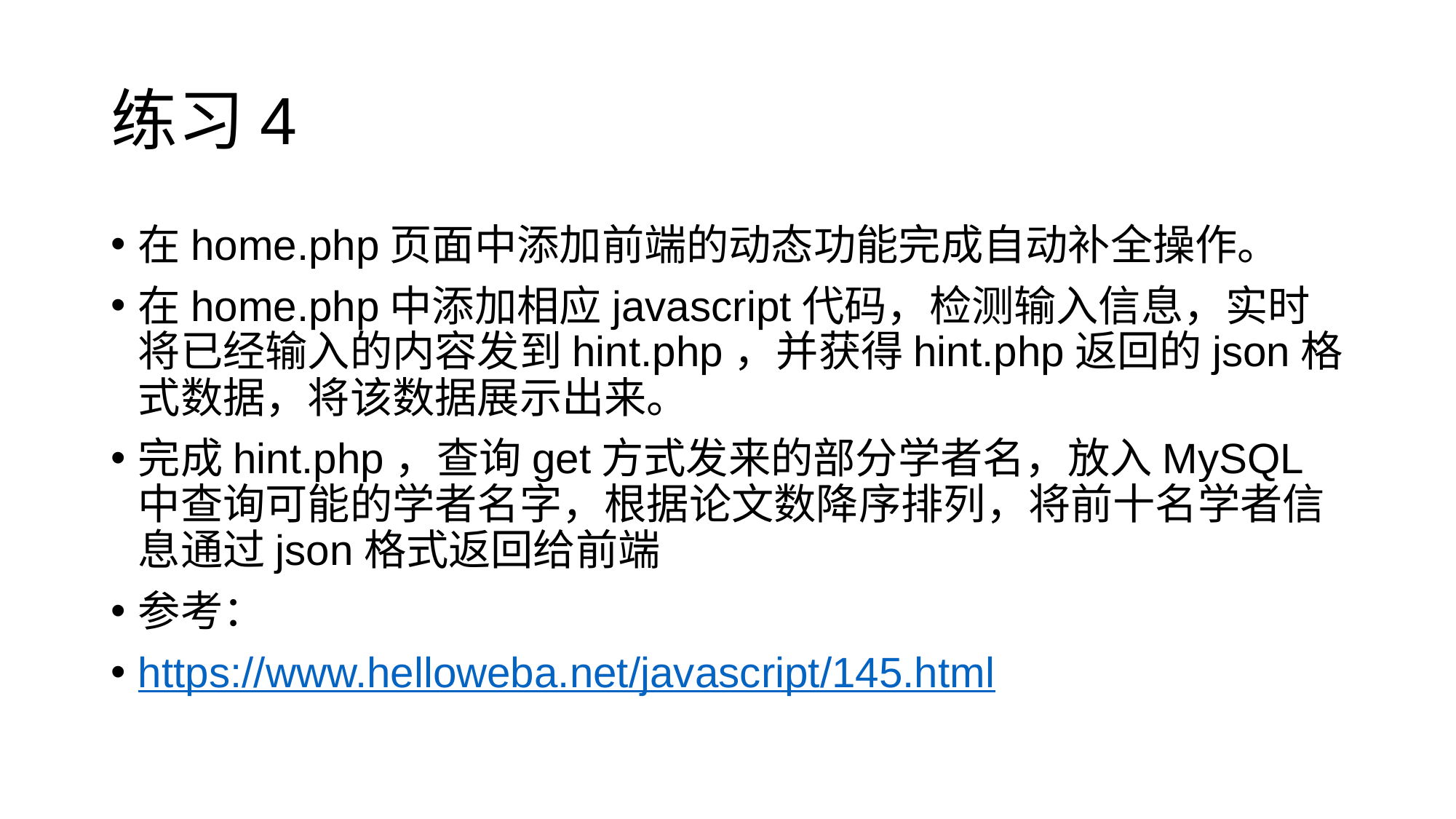

# 练习4
在home.php页面中添加前端的动态功能完成自动补全操作。
在home.php中添加相应javascript代码，检测输入信息，实时将已经输入的内容发到hint.php，并获得hint.php返回的json格式数据，将该数据展示出来。
完成hint.php，查询get方式发来的部分学者名，放入MySQL中查询可能的学者名字，根据论文数降序排列，将前十名学者信息通过json格式返回给前端
参考：
https://www.helloweba.net/javascript/145.html